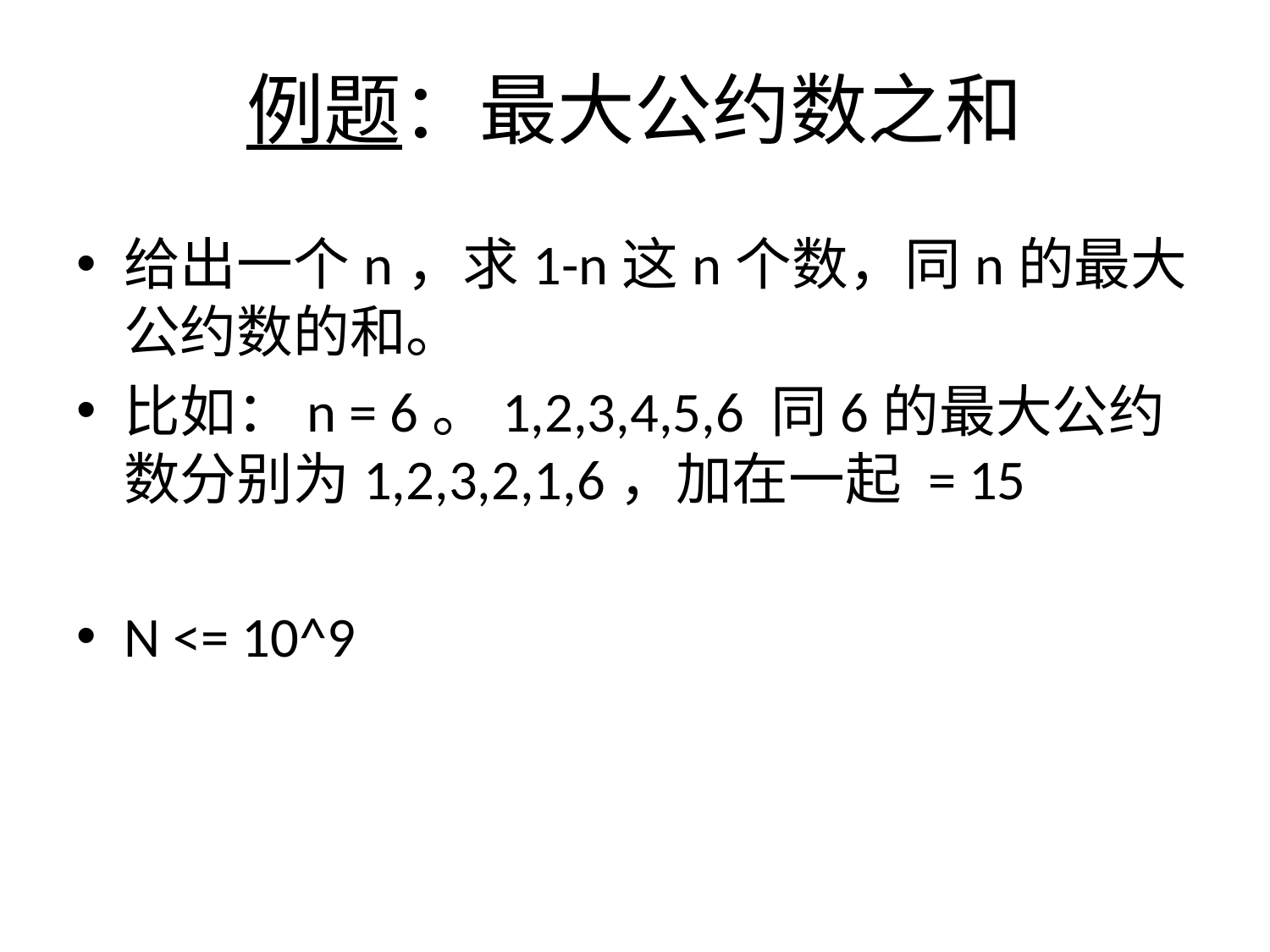

# 例题：最大公约数之和
给出一个n，求1-n这n个数，同n的最大公约数的和。
比如：n = 6。1,2,3,4,5,6 同6的最大公约数分别为1,2,3,2,1,6，加在一起 = 15

N <= 10^9